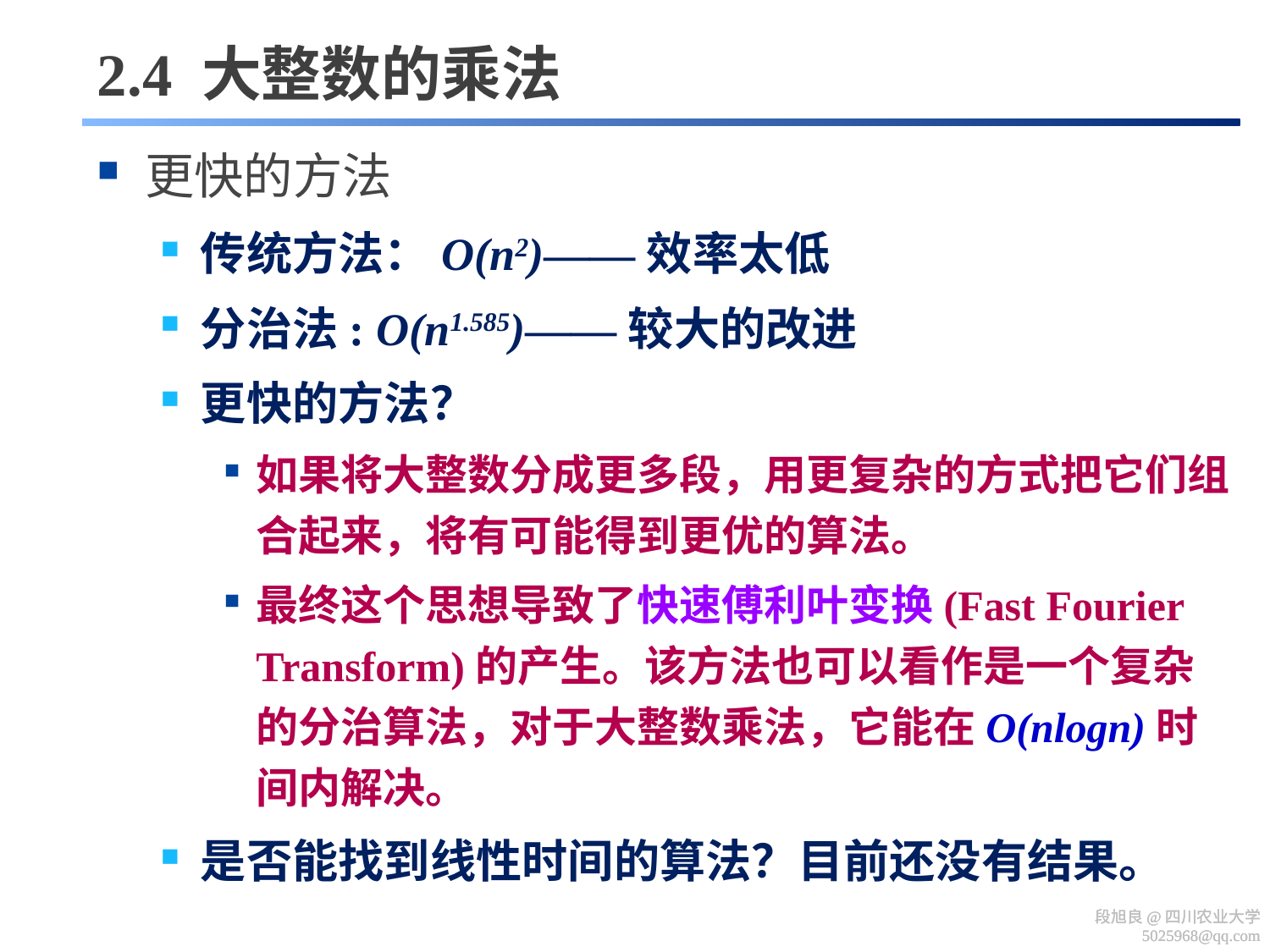

# 2.4 大整数的乘法
更快的方法
传统方法：O(n2)——效率太低
分治法: O(n1.585)——较大的改进
更快的方法？
如果将大整数分成更多段，用更复杂的方式把它们组合起来，将有可能得到更优的算法。
最终这个思想导致了快速傅利叶变换(Fast Fourier Transform)的产生。该方法也可以看作是一个复杂的分治算法，对于大整数乘法，它能在O(nlogn)时间内解决。
是否能找到线性时间的算法？目前还没有结果。